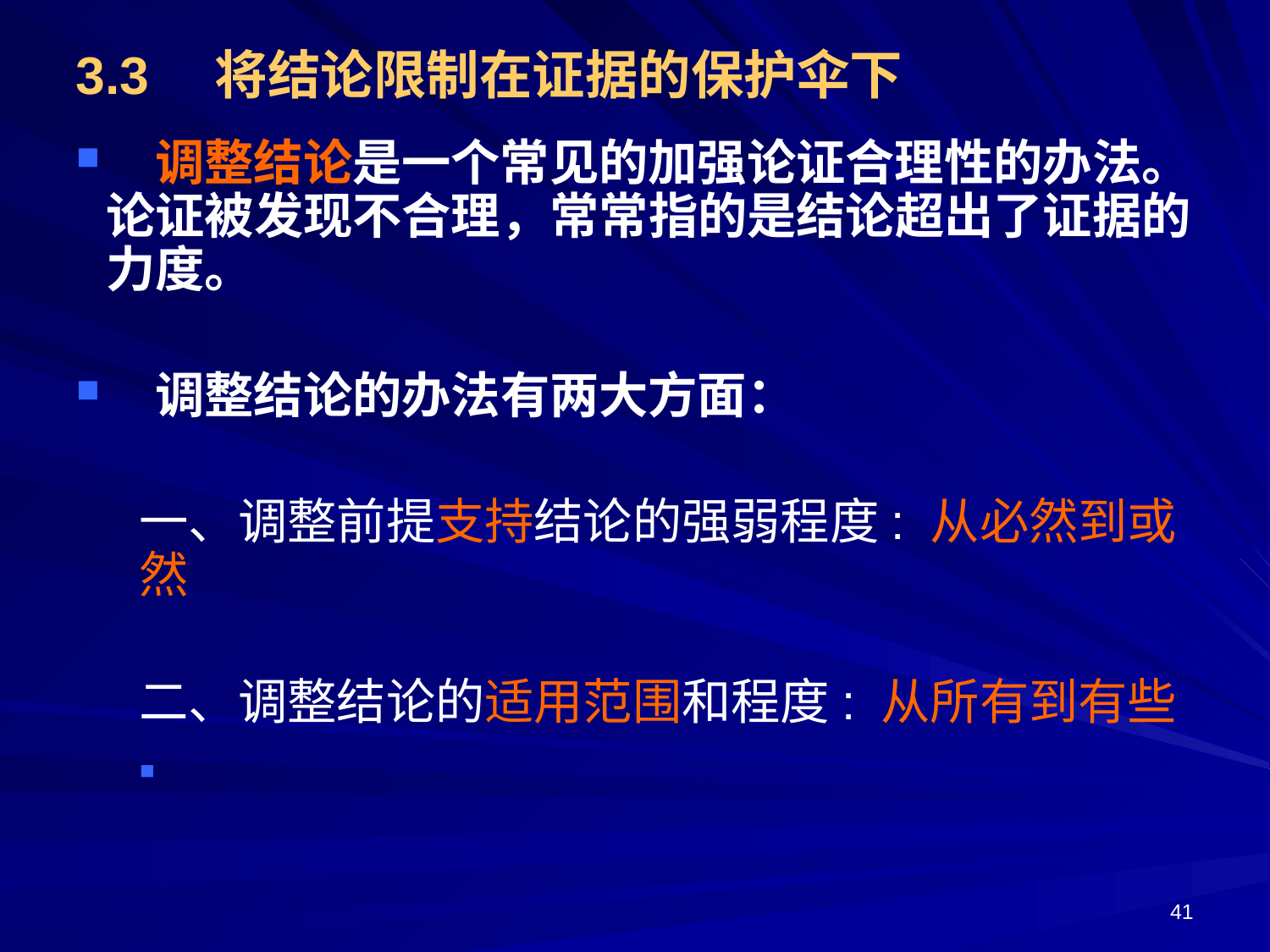

3.3　将结论限制在证据的保护伞下

　调整结论是一个常见的加强论证合理性的办法。论证被发现不合理，常常指的是结论超出了证据的力度。

　调整结论的办法有两大方面：

一、调整前提支持结论的强弱程度: 从必然到或然

二、调整结论的适用范围和程度: 从所有到有些

41